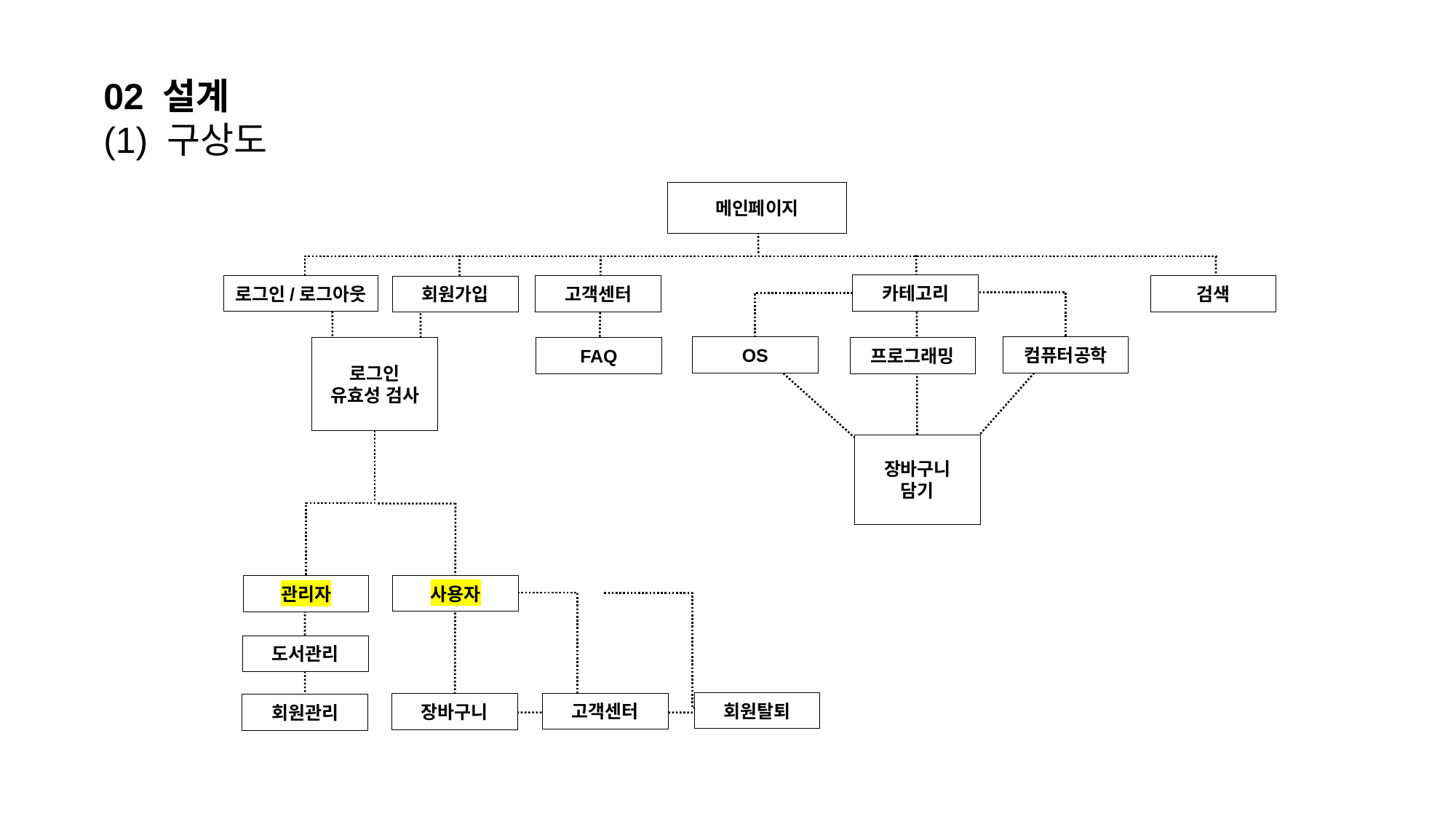

02 설계
(1) 구상도
메인페이지

카테고리
로그인/로그아웃
고객센터
검색
회원가입
OS
컴퓨터공학
로그인
유효성 검사
FAQ
프로그래밍
장바구니
담기
사용자
관리자
도서관리
회원탈퇴
고객센터
장바구니
회원관리